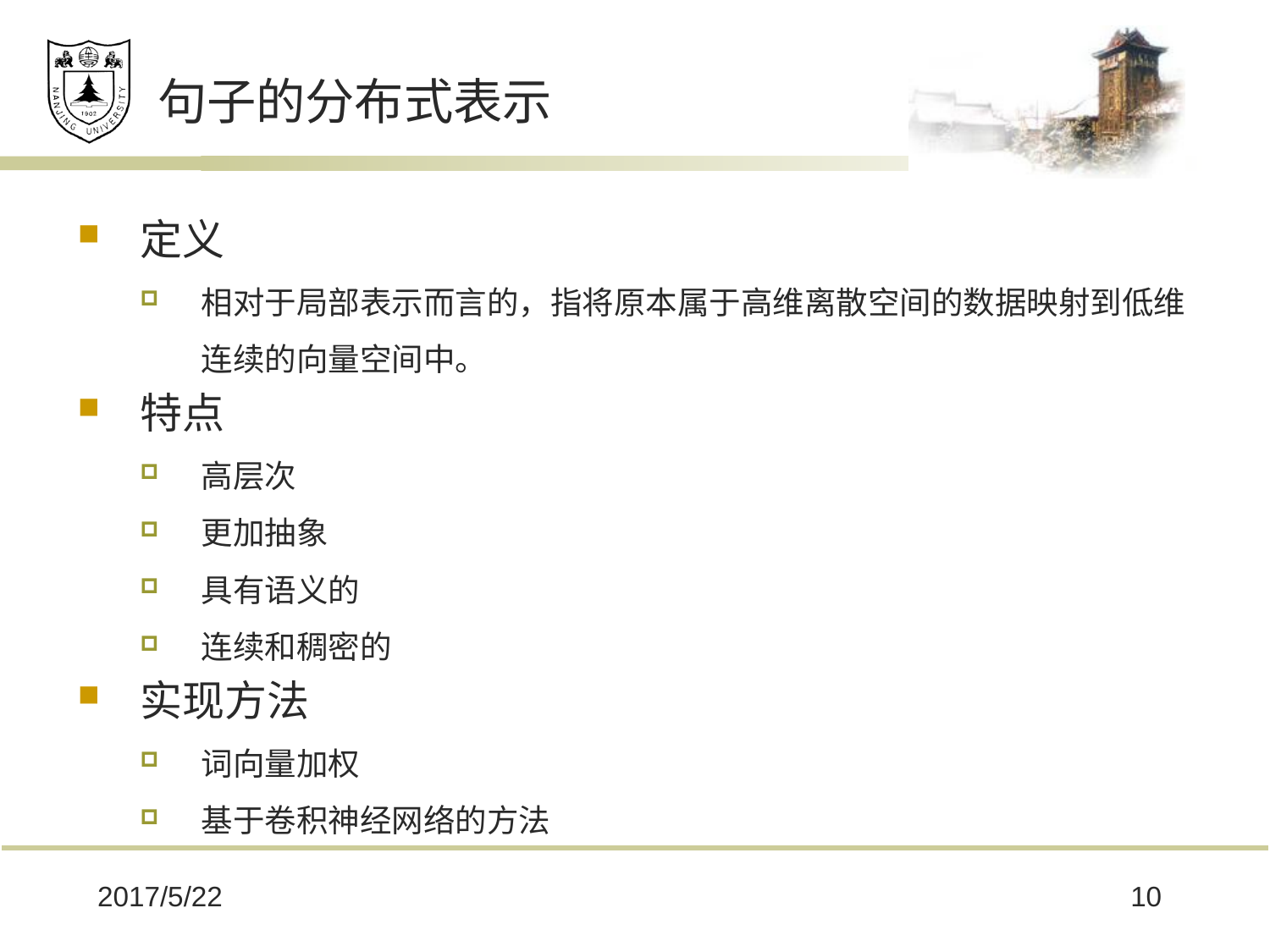

# 句子的分布式表示
定义
相对于局部表示而言的，指将原本属于高维离散空间的数据映射到低维连续的向量空间中。
特点
高层次
更加抽象
具有语义的
连续和稠密的
实现方法
词向量加权
基于卷积神经网络的方法

2017/5/22
10